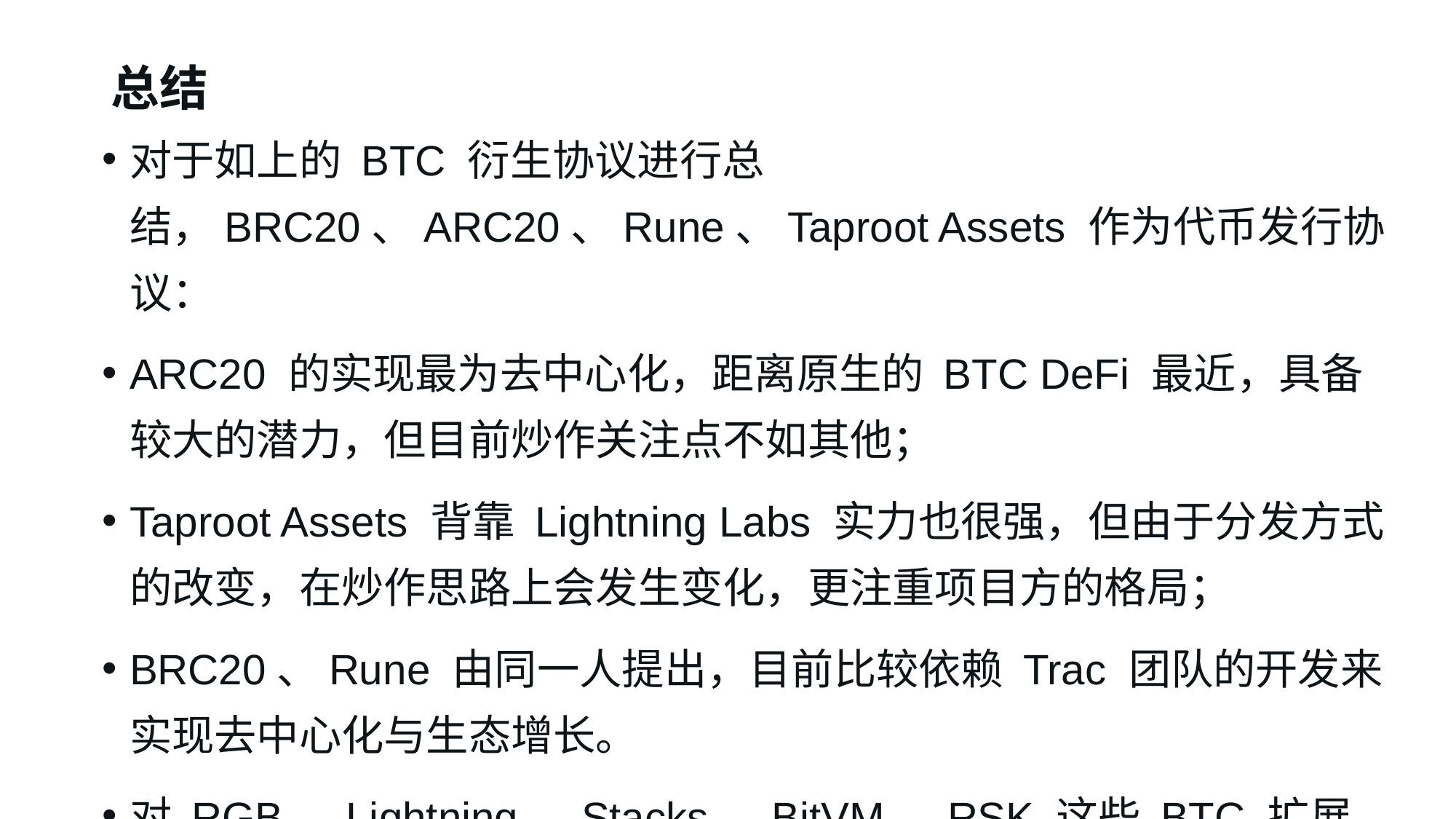

# 总结
对于如上的 BTC 衍生协议进行总结，BRC20、ARC20、Rune、Taproot Assets 作为代币发行协议：
ARC20 的实现最为去中心化，距离原生的 BTC DeFi 最近，具备较大的潜力，但目前炒作关注点不如其他；
Taproot Assets 背靠 Lightning Labs 实力也很强，但由于分发方式的改变，在炒作思路上会发生变化，更注重项目方的格局；
BRC20、Rune 由同一人提出，目前比较依赖 Trac 团队的开发来实现去中心化与生态增长。
对 RGB、Lightning、Stacks、BitVM、RSK 这些 BTC 扩展协议来说：
Lightning 是当之无愧的正统性之王，不过炒作只能基于上述 Taproot Assets；
RGB 虽然看起来“清真”程度很高，但却迟迟无法发布，难以炒作，没人关心；
RSK 与 Stacks 严格说并不是 BTC 原生协议，仅因为占住叙事且流动性好，变成了 BTC 杠杠的好标的，SBTC 的推出也不会真的带来什么生态；
BitVM 吸引了炒作者与 BTC 社区双方的大量关注，是目前最有潜力实现 BTC 生态的协议，但是需要等待，其中也不乏炒作机会，可能是最大的 alpha。